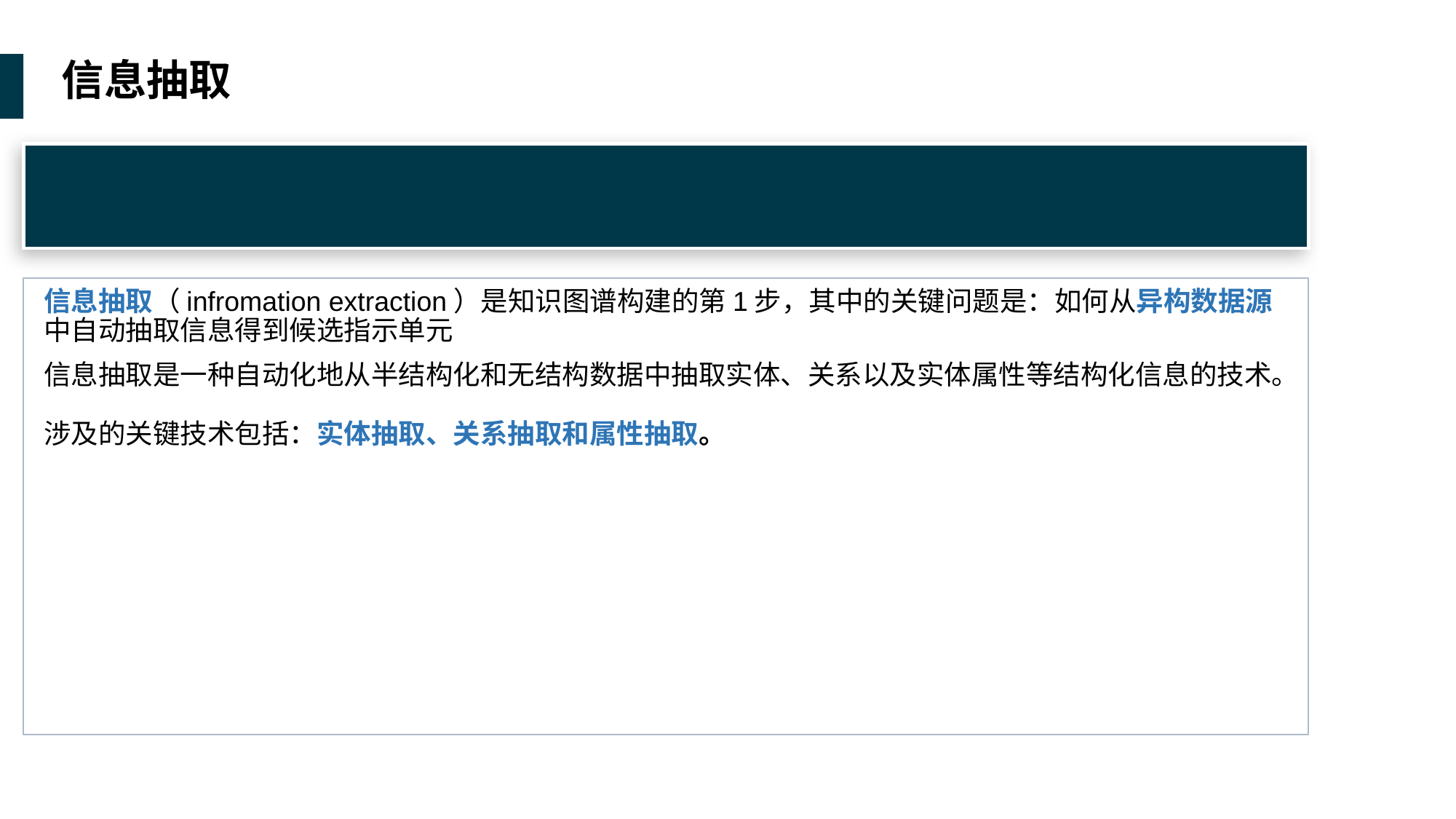

信息抽取

信息抽取（infromation extraction）是知识图谱构建的第1步，其中的关键问题是：如何从异构数据源中自动抽取信息得到候选指示单元
信息抽取是一种自动化地从半结构化和无结构数据中抽取实体、关系以及实体属性等结构化信息的技术。
涉及的关键技术包括：实体抽取、关系抽取和属性抽取。